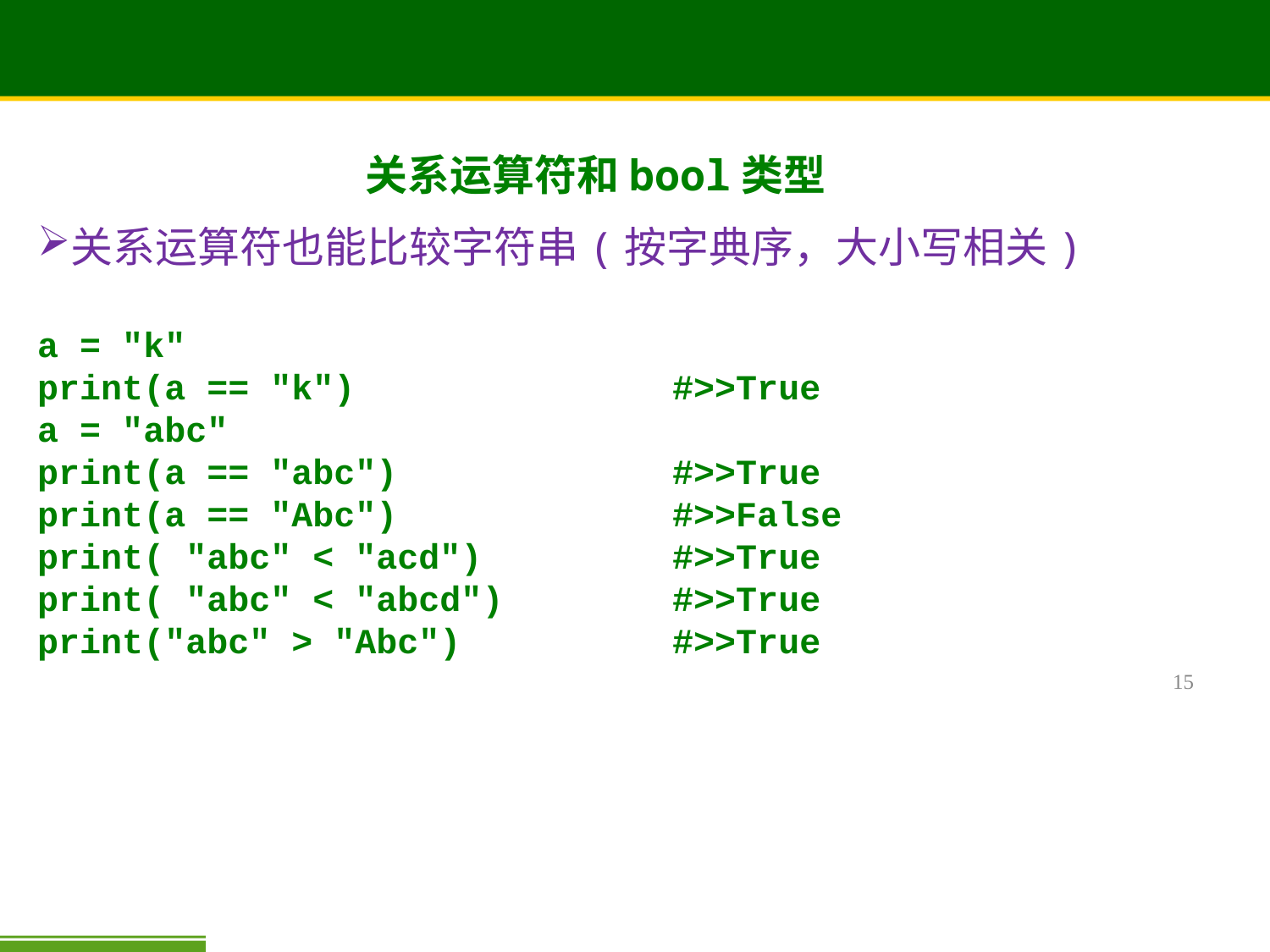

# 关系运算符和bool类型
关系运算符也能比较字符串(按字典序，大小写相关)

a = "k"
print(a == "k")			#>>True
a = "abc"
print(a == "abc")			#>>True
print(a == "Abc")			#>>False
print( "abc" < "acd")		#>>True
print( "abc" < "abcd")		#>>True
print("abc" > "Abc")		#>>True
15